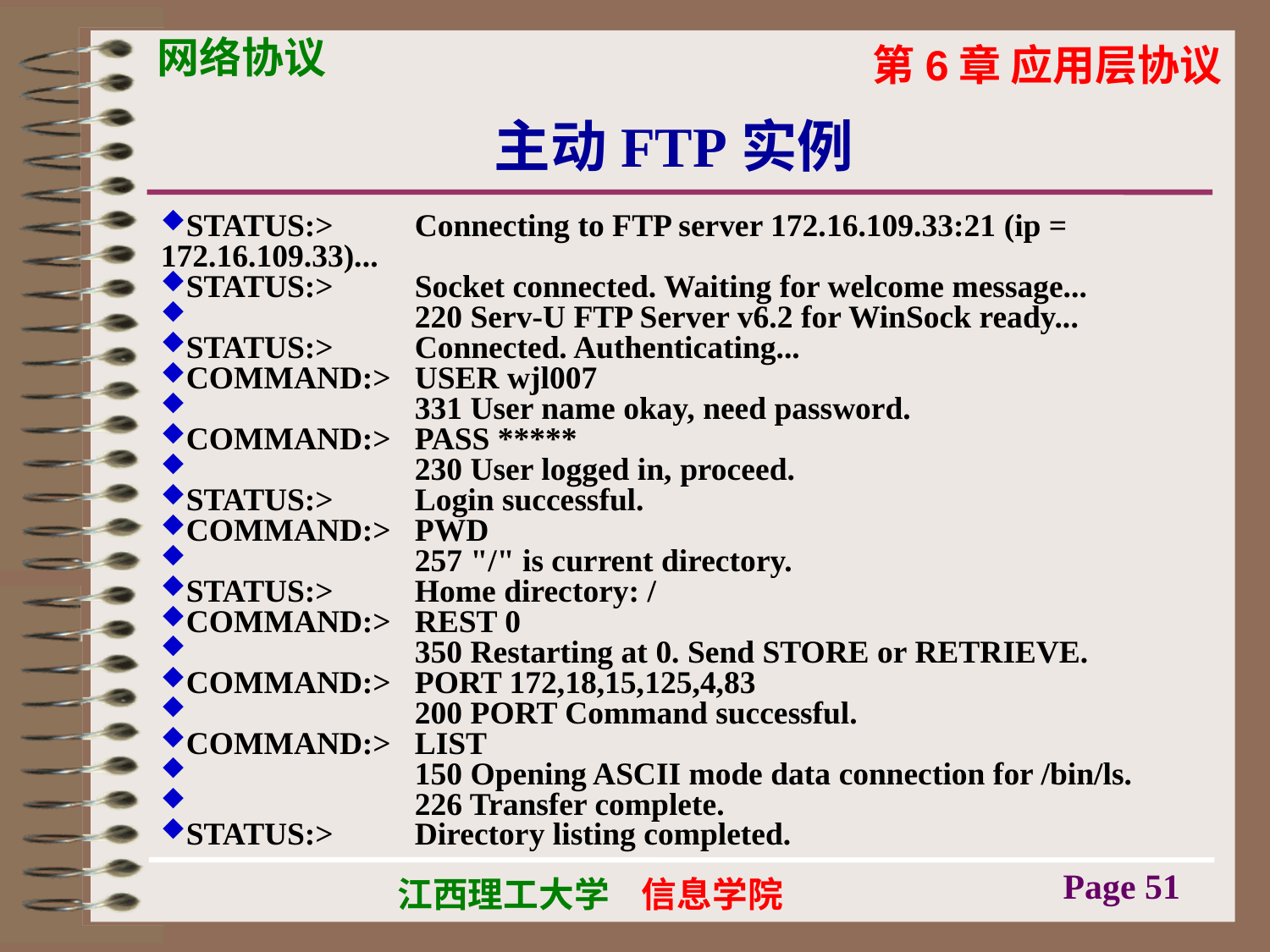

# 主动FTP实例
STATUS:>  	Connecting to FTP server 172.16.109.33:21 (ip = 172.16.109.33)...
STATUS:>  	Socket connected. Waiting for welcome message...
		220 Serv-U FTP Server v6.2 for WinSock ready...
STATUS:>  	Connected. Authenticating...
COMMAND:>	USER wjl007
		331 User name okay, need password.
COMMAND:>	PASS *****
		230 User logged in, proceed.
STATUS:>  	Login successful.
COMMAND:>	PWD
		257 "/" is current directory.
STATUS:>  	Home directory: /
COMMAND:>	REST 0
		350 Restarting at 0. Send STORE or RETRIEVE.
COMMAND:>	PORT 172,18,15,125,4,83
		200 PORT Command successful.
COMMAND:>	LIST
		150 Opening ASCII mode data connection for /bin/ls.
		226 Transfer complete.
STATUS:>  	Directory listing completed.
Page 51